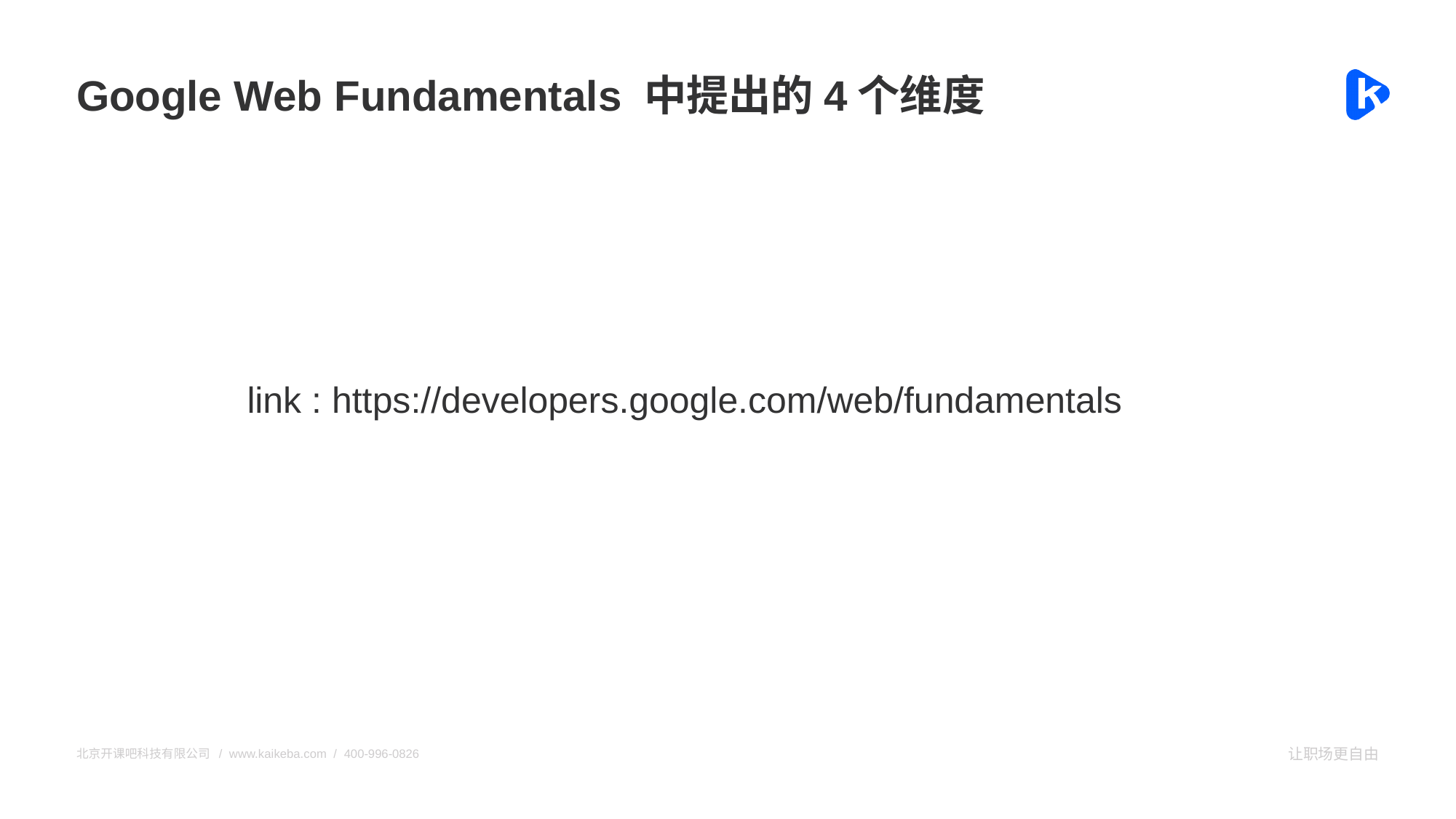

Google Web Fundamentals 中提出的4个维度

link : https://developers.google.com/web/fundamentals